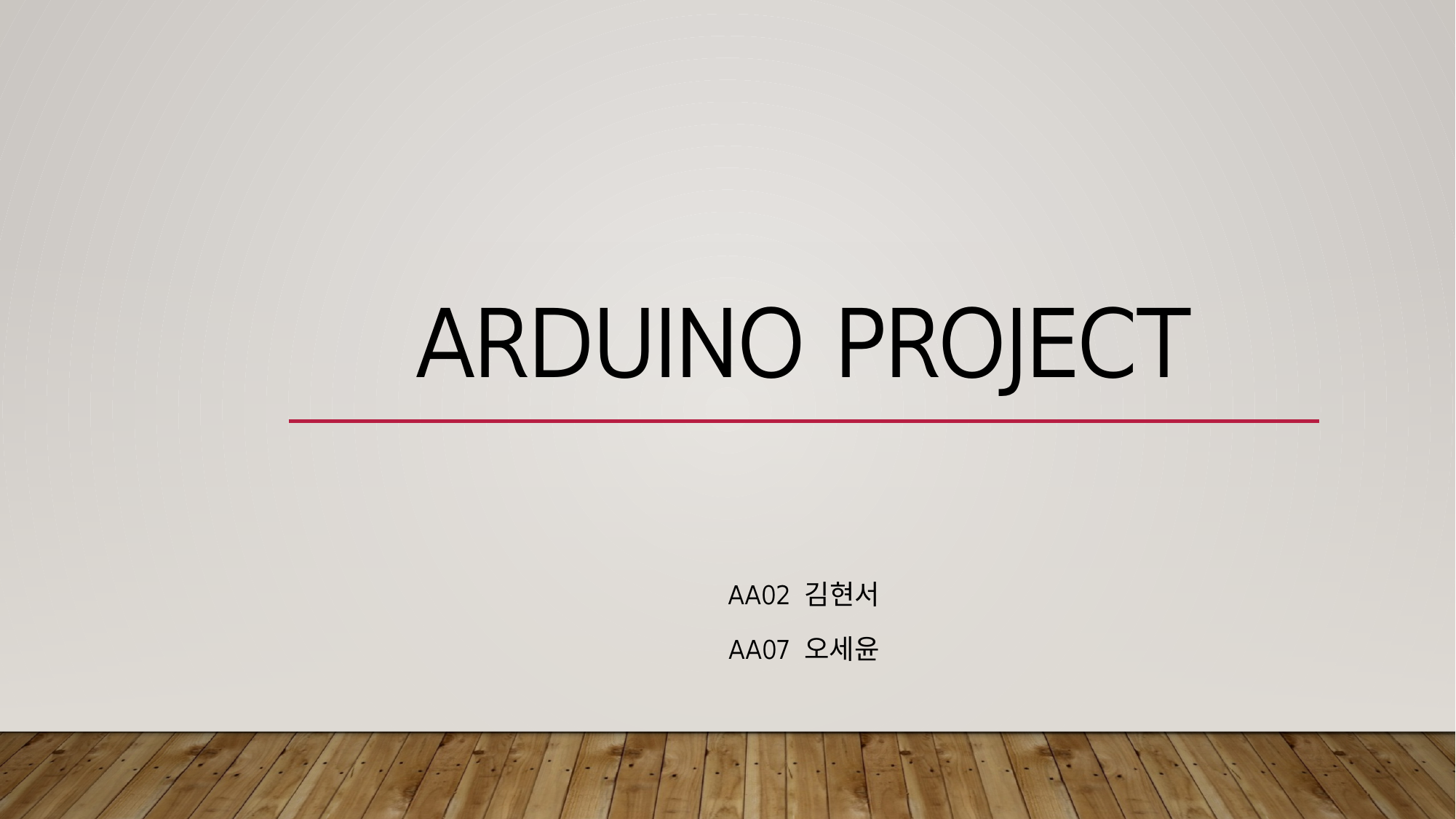

# ARDUINO PROJECT
AA02 김현서
AA07 오세윤